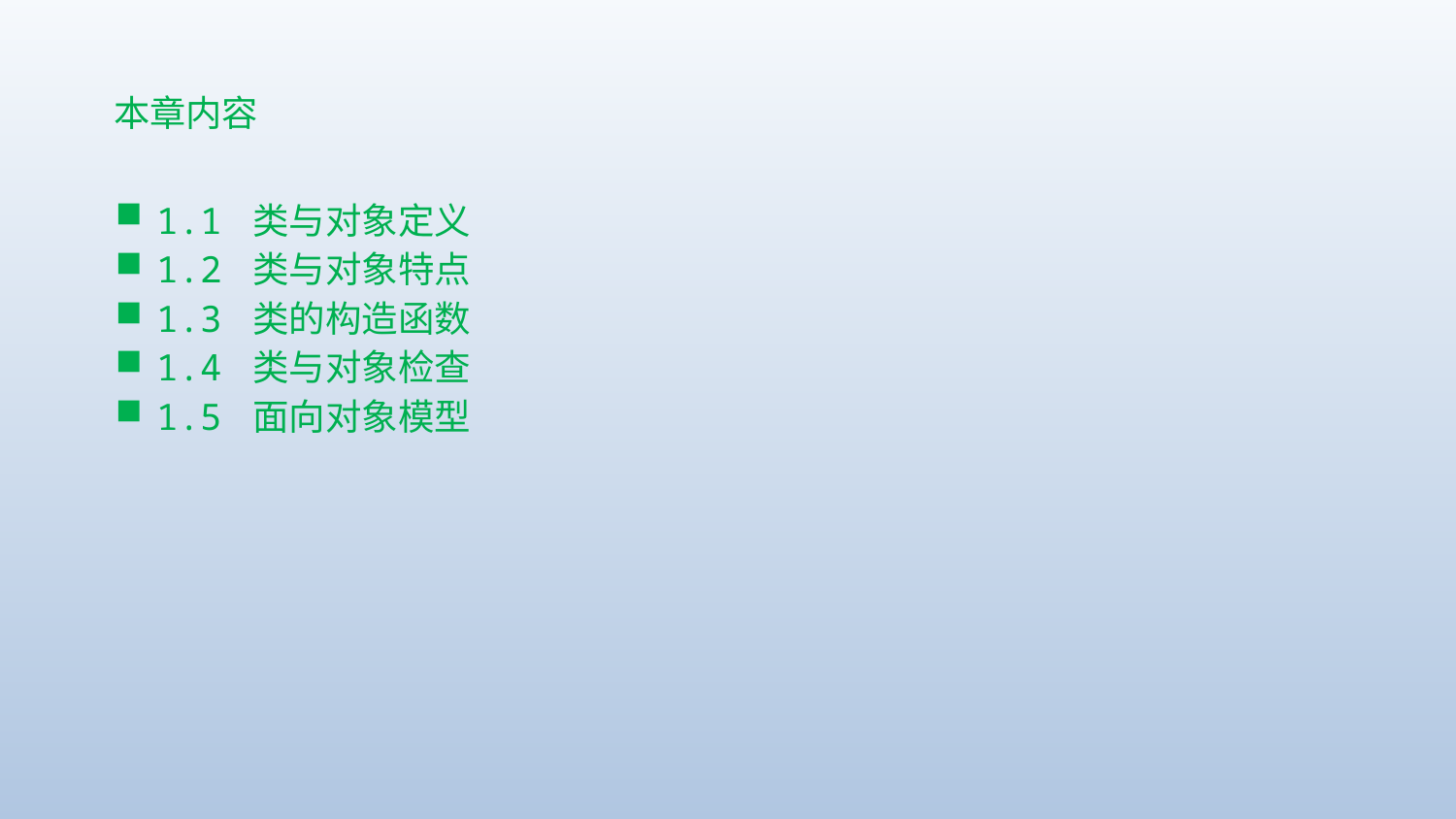

# 本章内容
1.1 类与对象定义
1.2 类与对象特点
1.3 类的构造函数
1.4 类与对象检查
1.5 面向对象模型